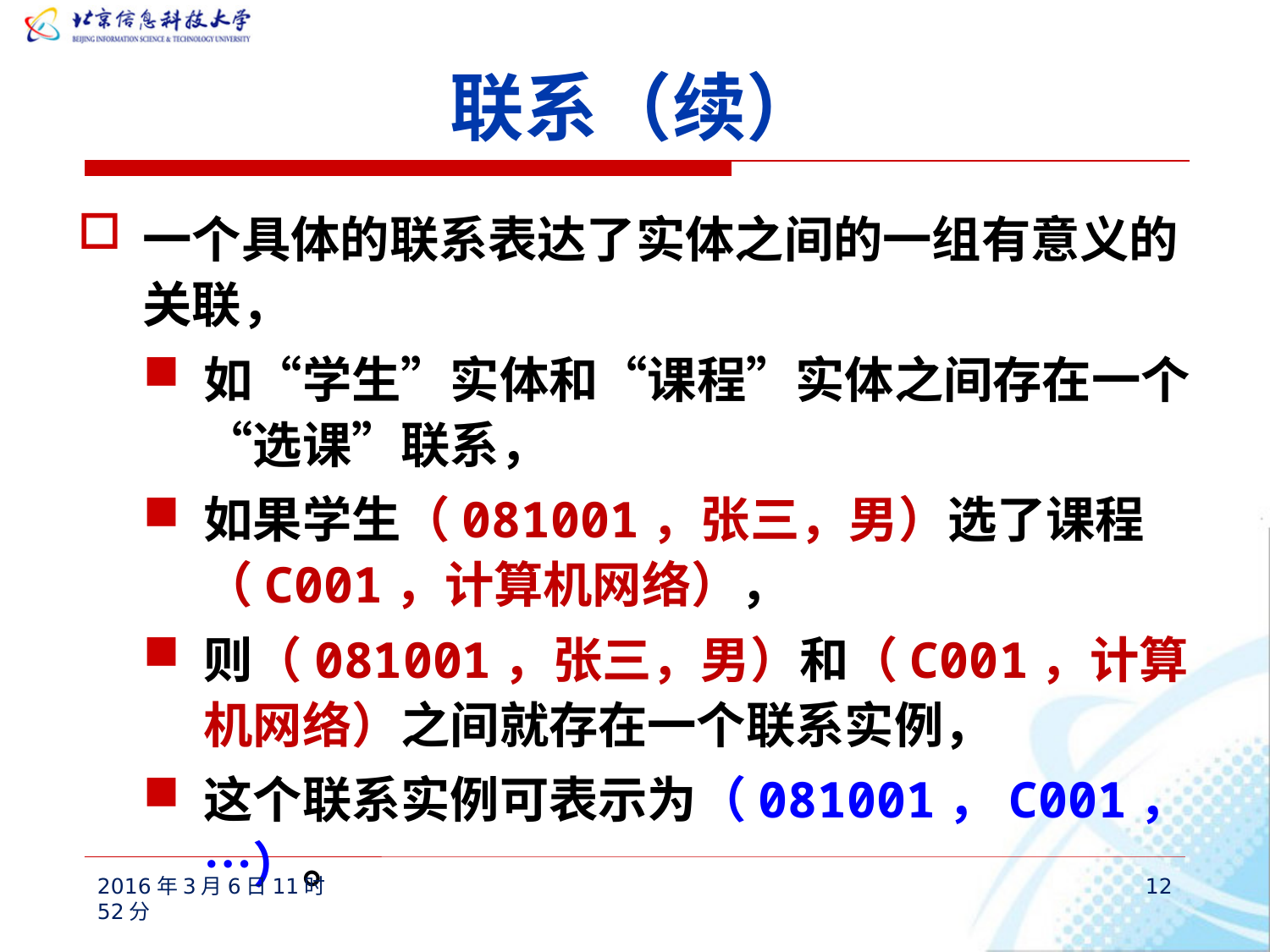

# 联系（续）
一个具体的联系表达了实体之间的一组有意义的关联，
如“学生”实体和“课程”实体之间存在一个“选课”联系，
如果学生（081001，张三，男）选了课程（C001，计算机网络），
则（081001，张三，男）和（C001，计算机网络）之间就存在一个联系实例，
这个联系实例可表示为（081001，C001，…）。
2016年3月6日11时52分
12